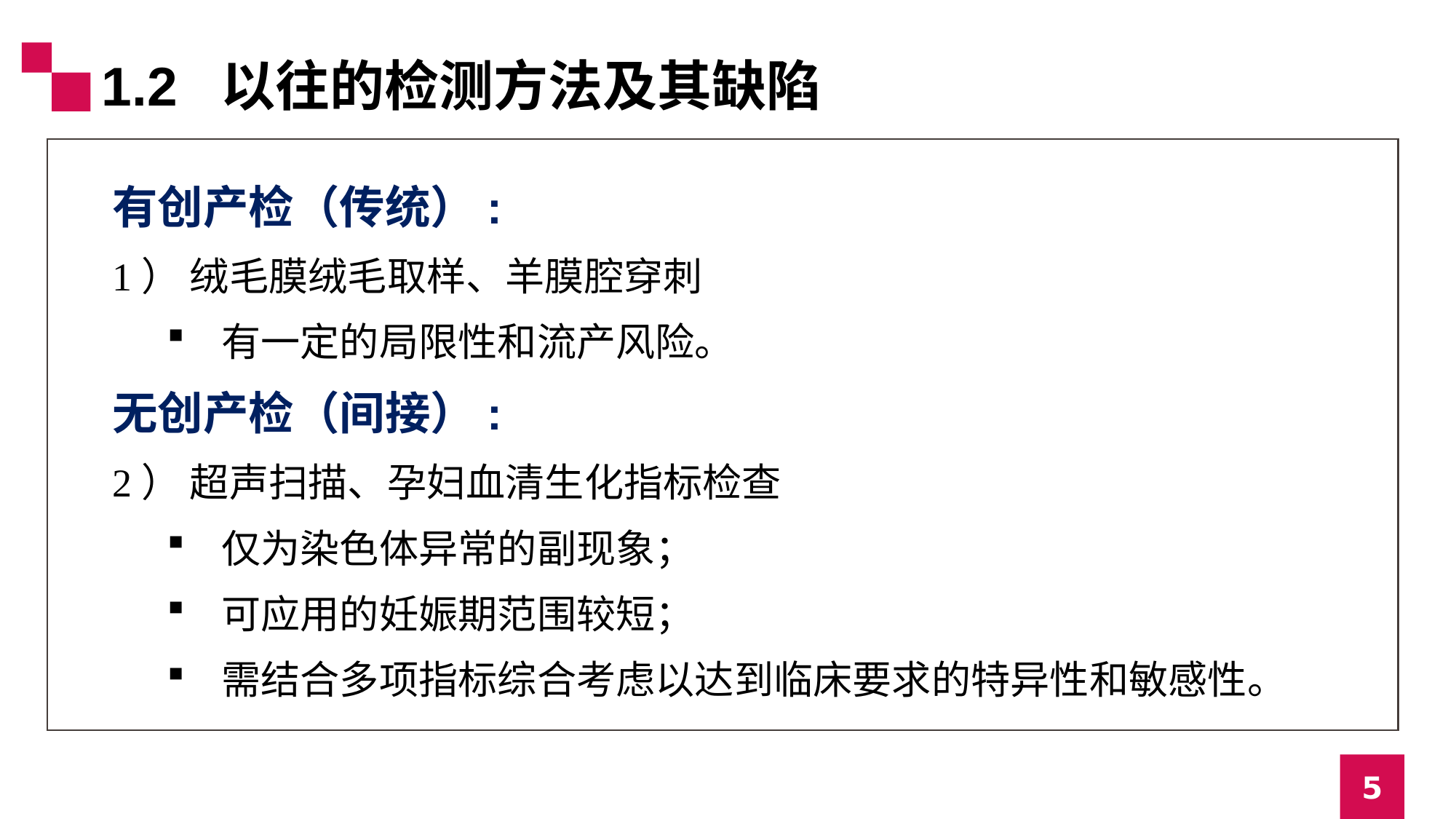

1.2  以往的检测方法及其缺陷
有创产检（传统）:
1） 绒毛膜绒毛取样、羊膜腔穿刺
有一定的局限性和流产风险。
无创产检（间接）:
2） 超声扫描、孕妇血清生化指标检查
仅为染色体异常的副现象；
可应用的妊娠期范围较短；
需结合多项指标综合考虑以达到临床要求的特异性和敏感性。
5